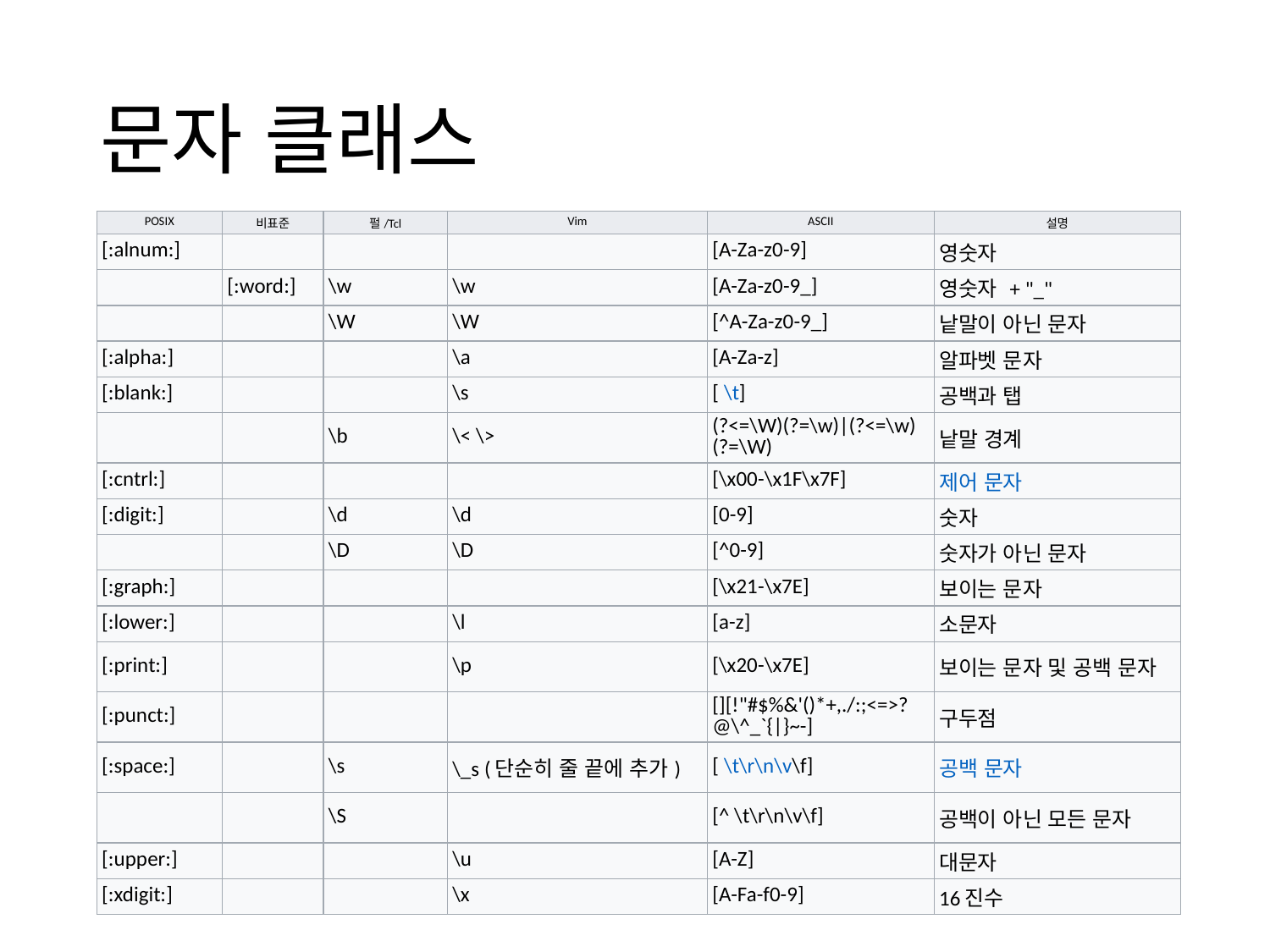

# 문자 클래스
| POSIX | 비표준 | 펄/Tcl | Vim | ASCII | 설명 |
| --- | --- | --- | --- | --- | --- |
| [:alnum:] |  |  |  | [A-Za-z0-9] | 영숫자 |
|  | [:word:] | \w | \w | [A-Za-z0-9\_] | 영숫자 + "\_" |
|  |  | \W | \W | [^A-Za-z0-9\_] | 낱말이 아닌 문자 |
| [:alpha:] |  |  | \a | [A-Za-z] | 알파벳 문자 |
| [:blank:] |  |  | \s | [ \t] | 공백과 탭 |
|  |  | \b | \< \> | (?<=\W)(?=\w)|(?<=\w)(?=\W) | 낱말 경계 |
| [:cntrl:] |  |  |  | [\x00-\x1F\x7F] | 제어 문자 |
| [:digit:] |  | \d | \d | [0-9] | 숫자 |
|  |  | \D | \D | [^0-9] | 숫자가 아닌 문자 |
| [:graph:] |  |  |  | [\x21-\x7E] | 보이는 문자 |
| [:lower:] |  |  | \l | [a-z] | 소문자 |
| [:print:] |  |  | \p | [\x20-\x7E] | 보이는 문자 및 공백 문자 |
| [:punct:] |  |  |  | [][!"#$%&'()\*+,./:;<=>?@\^\_`{|}~-] | 구두점 |
| [:space:] |  | \s | \\_s (단순히 줄 끝에 추가) | [ \t\r\n\v\f] | 공백 문자 |
|  |  | \S |  | [^ \t\r\n\v\f] | 공백이 아닌 모든 문자 |
| [:upper:] |  |  | \u | [A-Z] | 대문자 |
| [:xdigit:] |  |  | \x | [A-Fa-f0-9] | 16진수 |